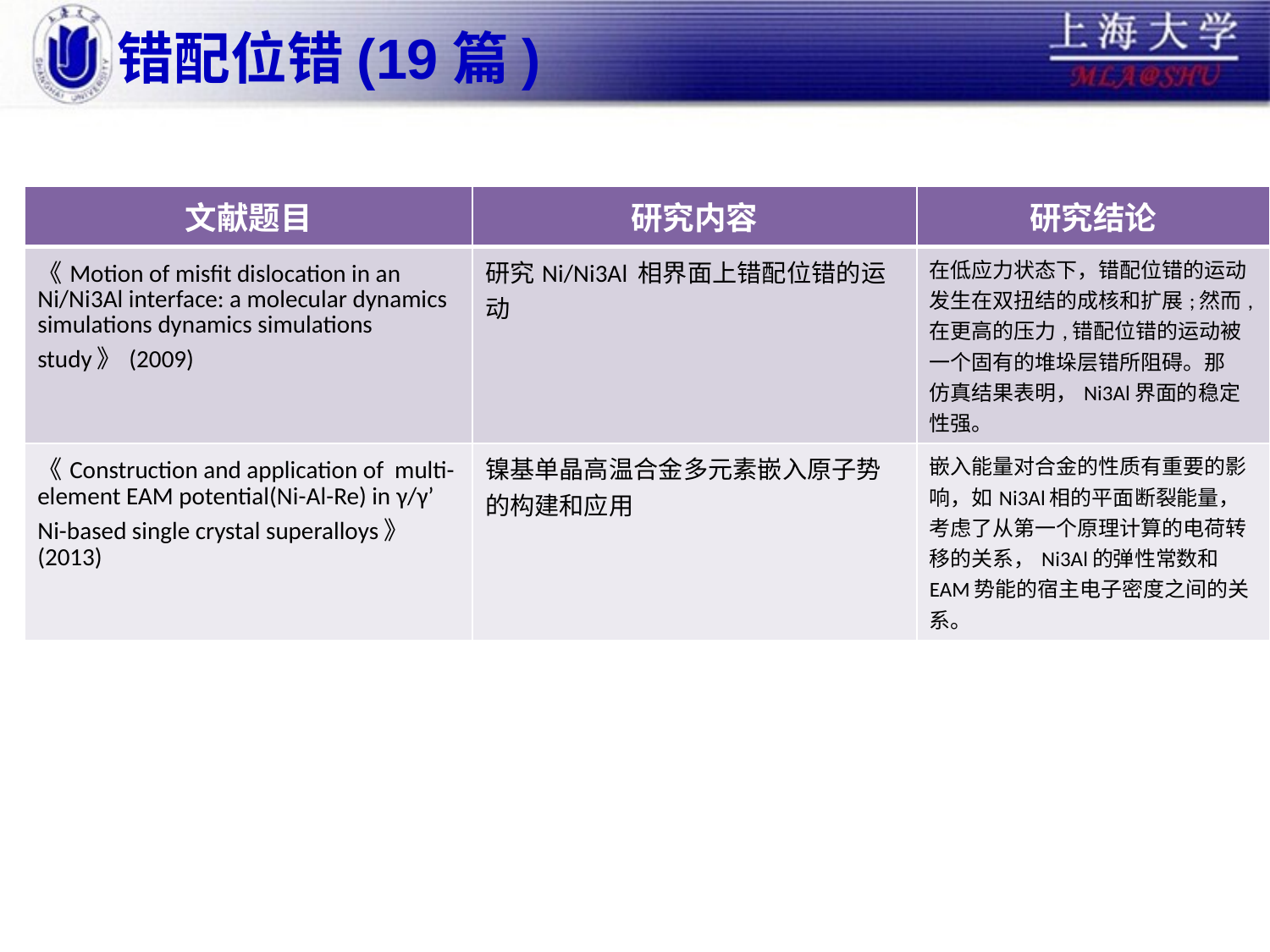

# 错配位错(19篇)
| 文献题目 | 研究内容 | 研究结论 |
| --- | --- | --- |
| 《Motion of misfit dislocation in an Ni/Ni3Al interface: a molecular dynamics simulations dynamics simulations study》(2009) | 研究Ni/Ni3Al 相界面上错配位错的运动 | 在低应力状态下，错配位错的运动发生在双扭结的成核和扩展;然而,在更高的压力,错配位错的运动被一个固有的堆垛层错所阻碍。那 仿真结果表明，Ni3Al界面的稳定性强。 |
| 《Construction and application of multi-element EAM potential(Ni-Al-Re) in γ/γ’ Ni-based single crystal superalloys》(2013) | 镍基单晶高温合金多元素嵌入原子势的构建和应用 | 嵌入能量对合金的性质有重要的影响，如Ni3Al相的平面断裂能量，考虑了从第一个原理计算的电荷转移的关系，Ni3Al的弹性常数和EAM势能的宿主电子密度之间的关系。 |